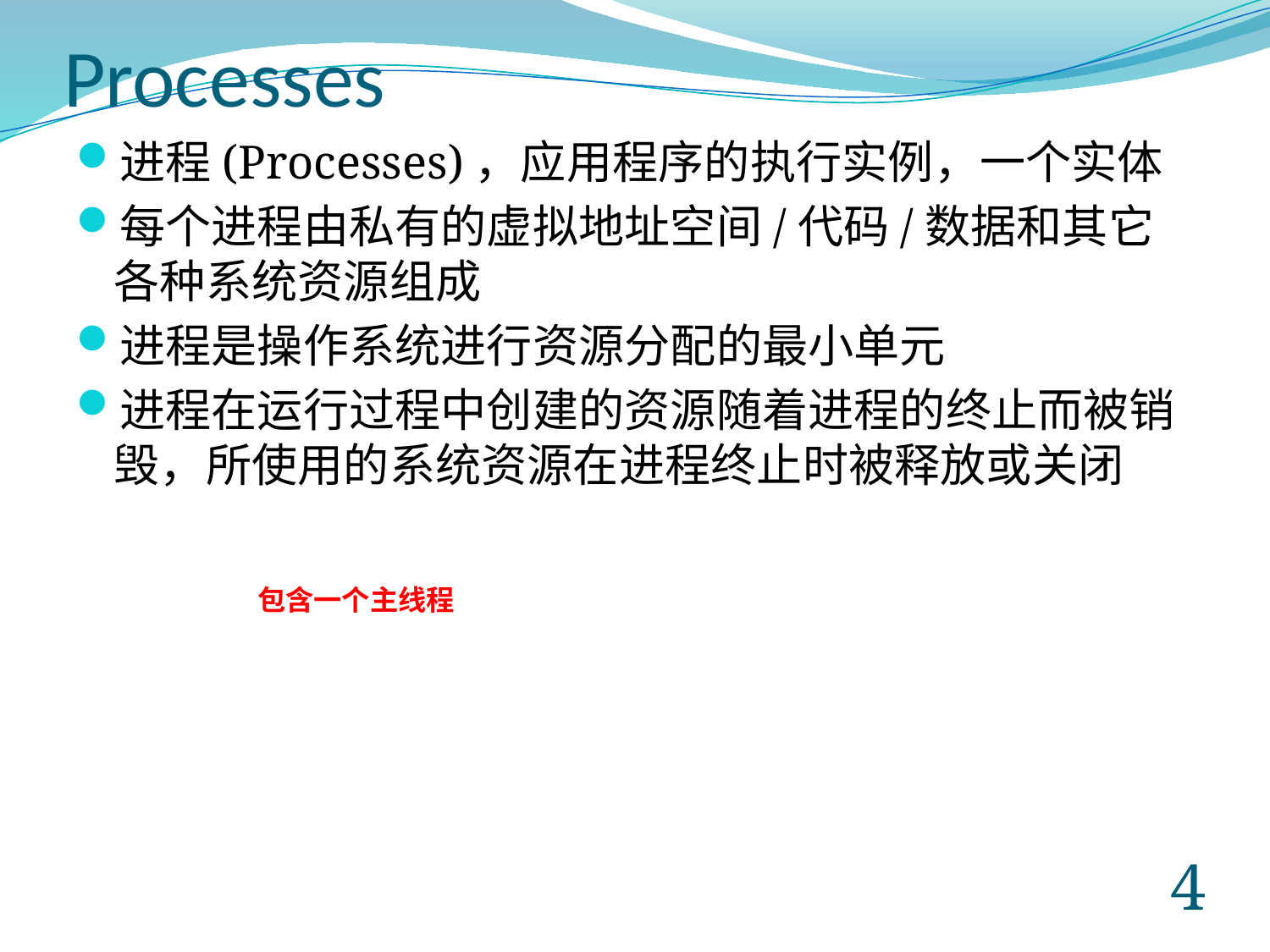

# Processes
进程(Processes)，应用程序的执行实例，一个实体
每个进程由私有的虚拟地址空间/代码/数据和其它各种系统资源组成
进程是操作系统进行资源分配的最小单元
进程在运行过程中创建的资源随着进程的终止而被销毁，所使用的系统资源在进程终止时被释放或关闭

包含一个主线程
4